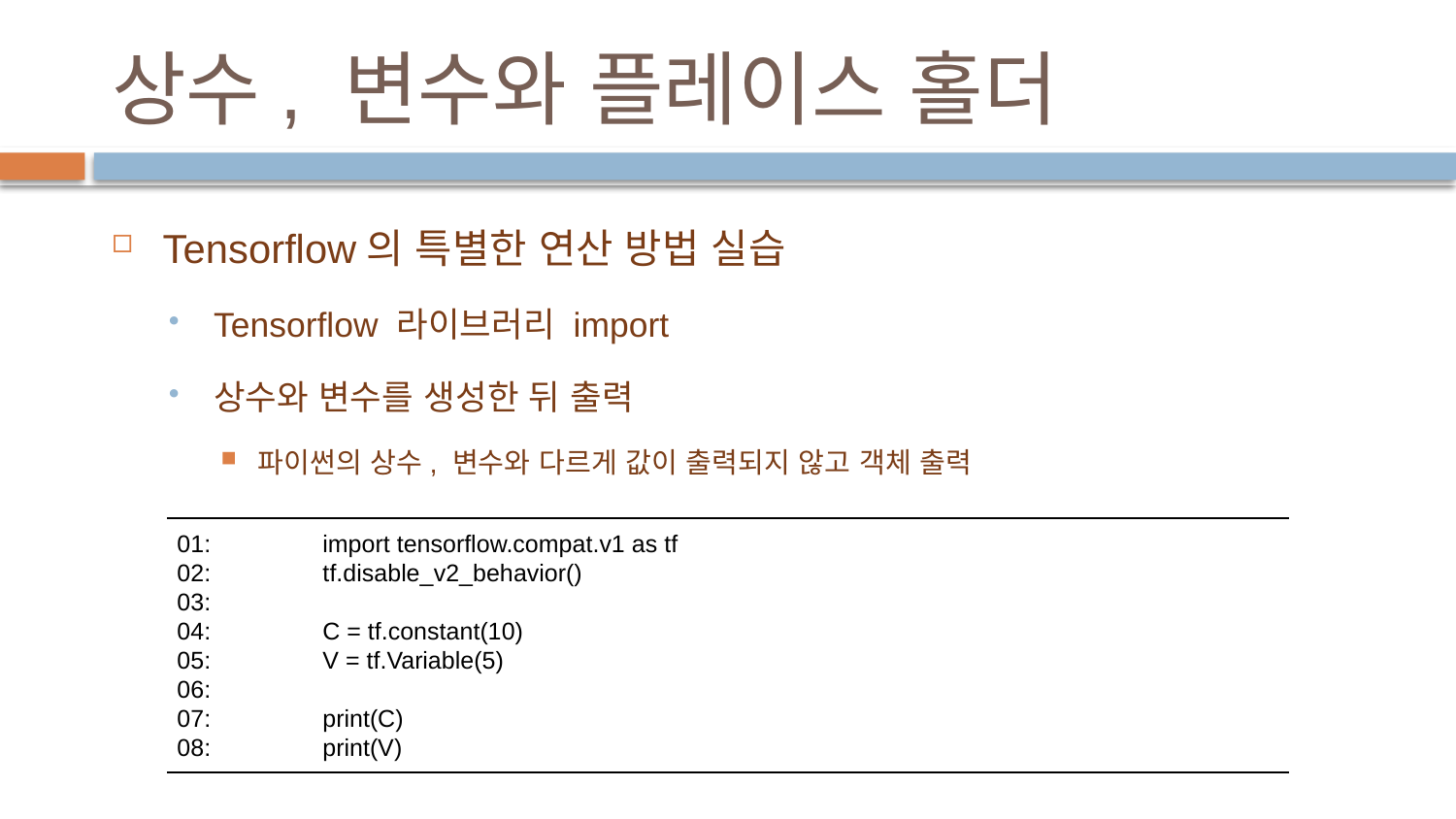

# 상수, 변수와 플레이스 홀더
Tensorflow의 특별한 연산 방법 실습
Tensorflow 라이브러리 import
상수와 변수를 생성한 뒤 출력
파이썬의 상수, 변수와 다르게 값이 출력되지 않고 객체 출력
| 01: import tensorflow.compat.v1 as tf 02: tf.disable\_v2\_behavior() 03: 04: C = tf.constant(10) 05: V = tf.Variable(5) 06: 07: print(C) 08: print(V) |
| --- |